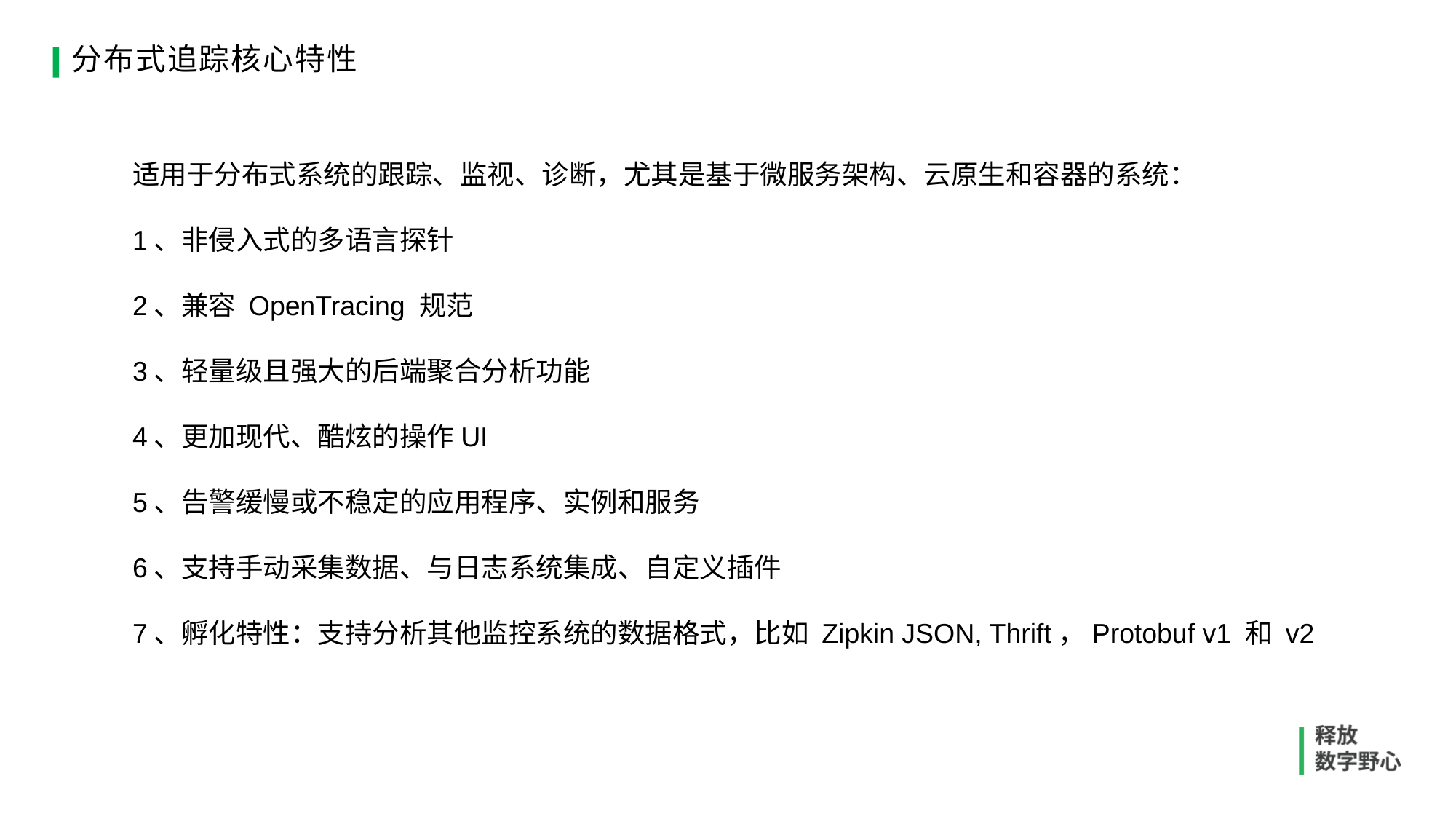

# 分布式追踪核心特性
适用于分布式系统的跟踪、监视、诊断，尤其是基于微服务架构、云原生和容器的系统：

1、非侵入式的多语言探针

2、兼容 OpenTracing 规范

3、轻量级且强大的后端聚合分析功能

4、更加现代、酷炫的操作UI

5、告警缓慢或不稳定的应用程序、实例和服务

6、支持手动采集数据、与日志系统集成、自定义插件

7、孵化特性：支持分析其他监控系统的数据格式，比如 Zipkin JSON, Thrift，Protobuf v1 和 v2